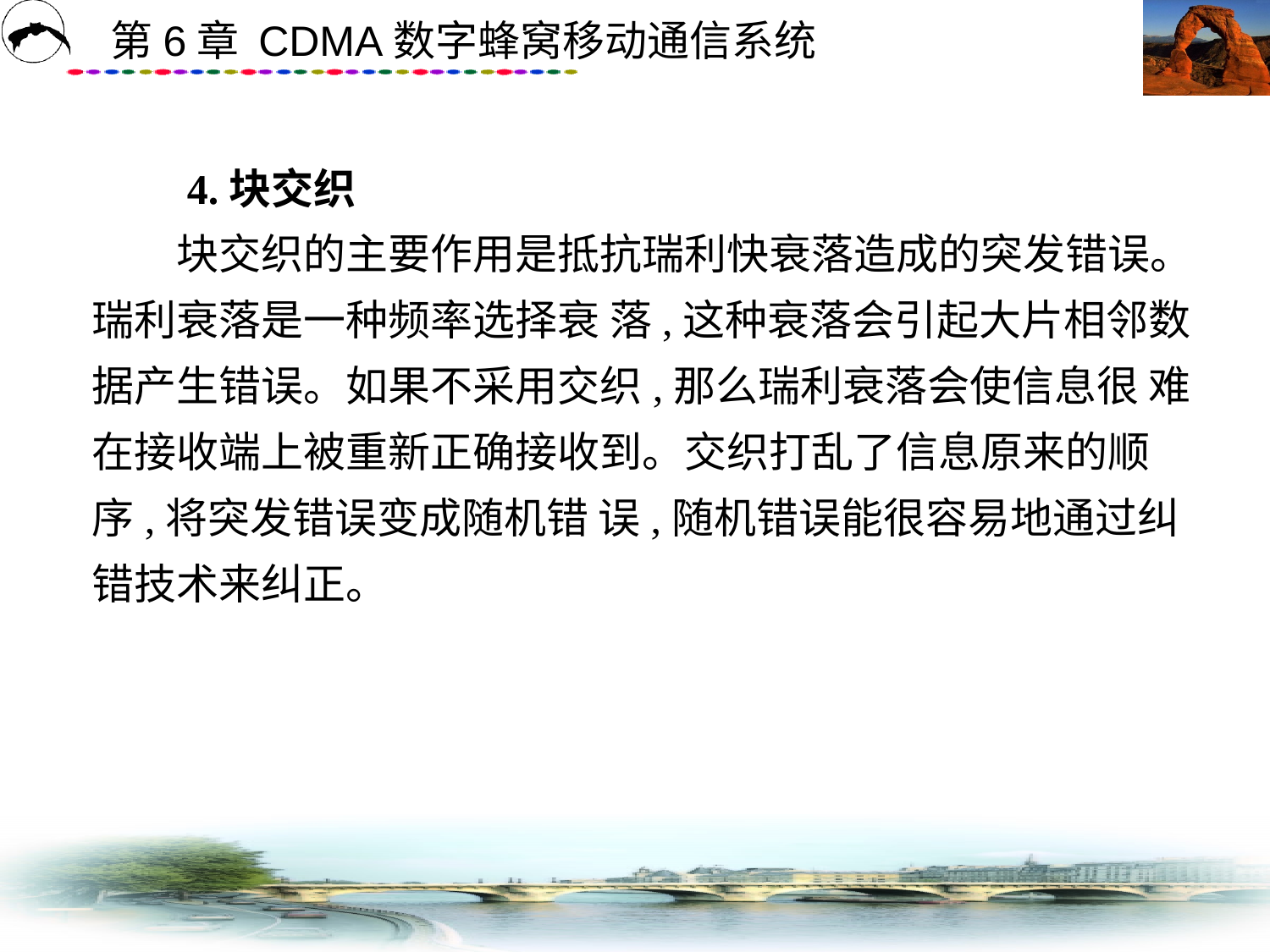

# 4.块交织 　　块交织的主要作用是抵抗瑞利快衰落造成的突发错误。瑞利衰落是一种频率选择衰 落,这种衰落会引起大片相邻数据产生错误。如果不采用交织,那么瑞利衰落会使信息很 难在接收端上被重新正确接收到。交织打乱了信息原来的顺序,将突发错误变成随机错 误,随机错误能很容易地通过纠错技术来纠正。